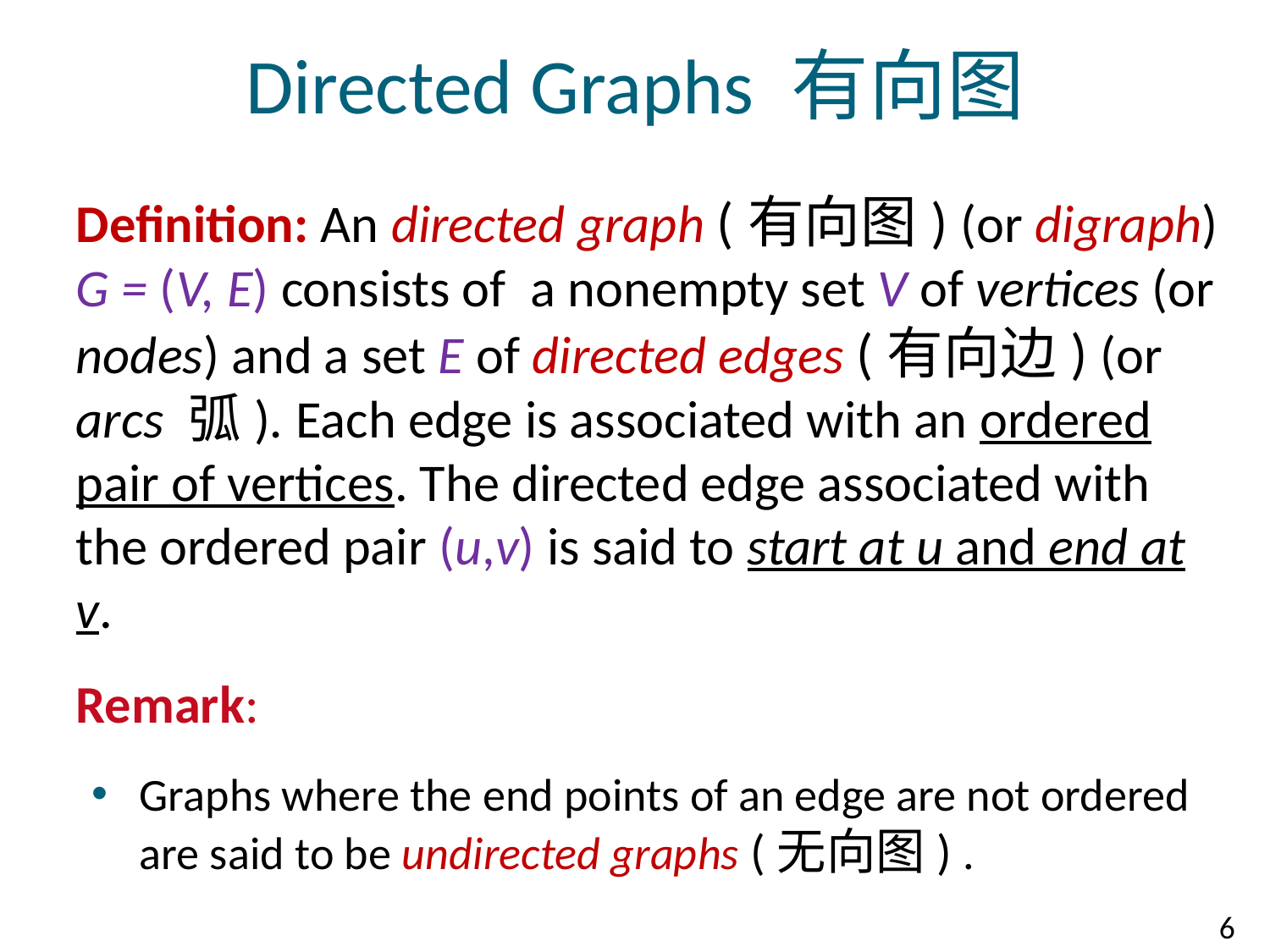

# Directed Graphs 有向图
Definition: An directed graph (有向图) (or digraph) G = (V, E) consists of  a nonempty set V of vertices (or nodes) and a set E of directed edges (有向边) (or arcs 弧). Each edge is associated with an ordered pair of vertices. The directed edge associated with the ordered pair (u,v) is said to start at u and end at v.
Remark:
Graphs where the end points of an edge are not ordered are said to be undirected graphs (无向图) .